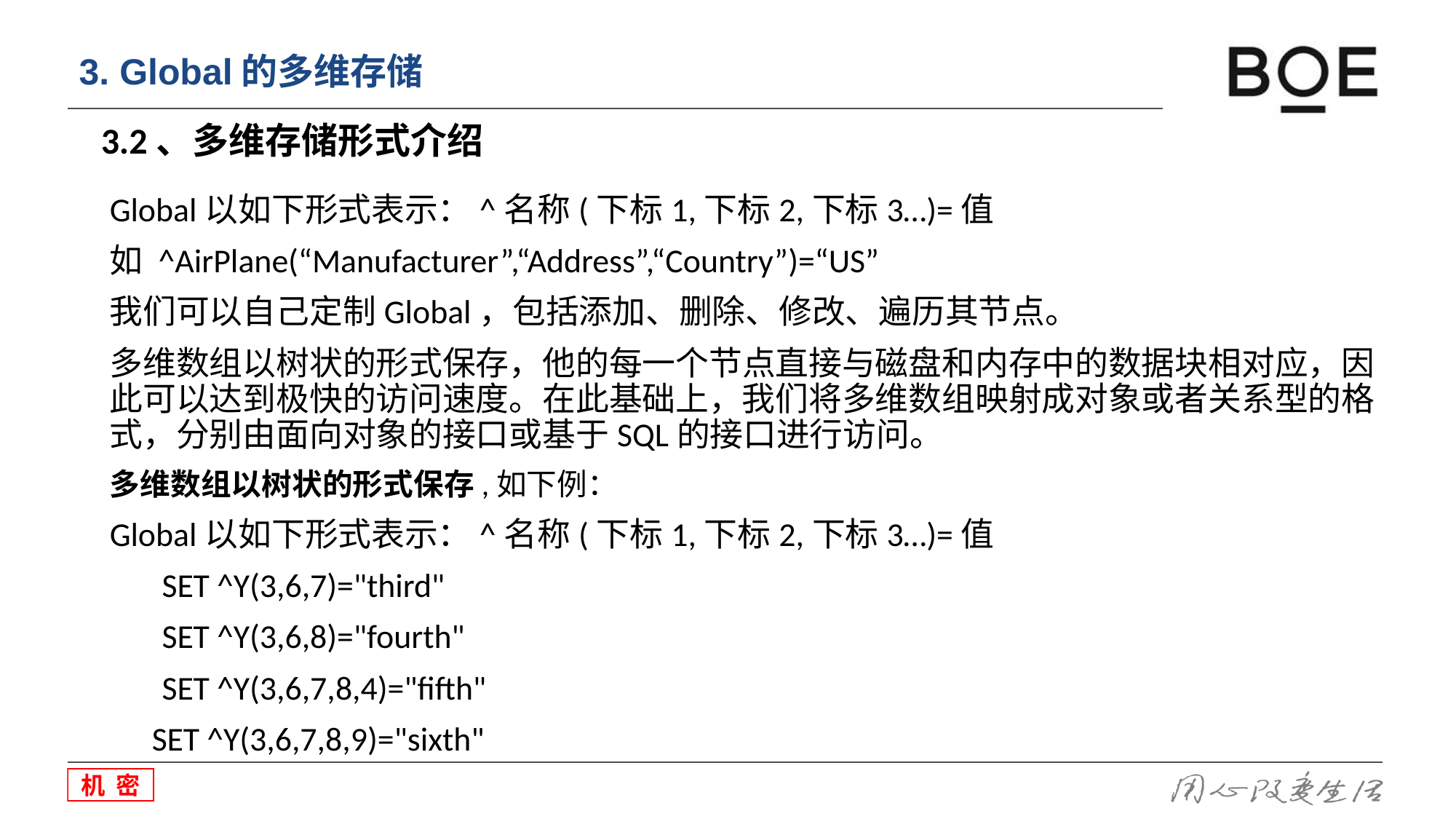

# 3. Global的多维存储
3.2、多维存储形式介绍
Global以如下形式表示：^名称(下标1,下标2,下标3…)=值
如 ^AirPlane(“Manufacturer”,“Address”,“Country”)=“US”
我们可以自己定制Global，包括添加、删除、修改、遍历其节点。
多维数组以树状的形式保存，他的每一个节点直接与磁盘和内存中的数据块相对应，因此可以达到极快的访问速度。在此基础上，我们将多维数组映射成对象或者关系型的格式，分别由面向对象的接口或基于SQL的接口进行访问。
多维数组以树状的形式保存,如下例：
Global以如下形式表示：^名称(下标1,下标2,下标3…)=值
       SET ^Y(3,6,7)="third"
       SET ^Y(3,6,8)="fourth"
       SET ^Y(3,6,7,8,4)="fifth"
	  SET ^Y(3,6,7,8,9)="sixth"